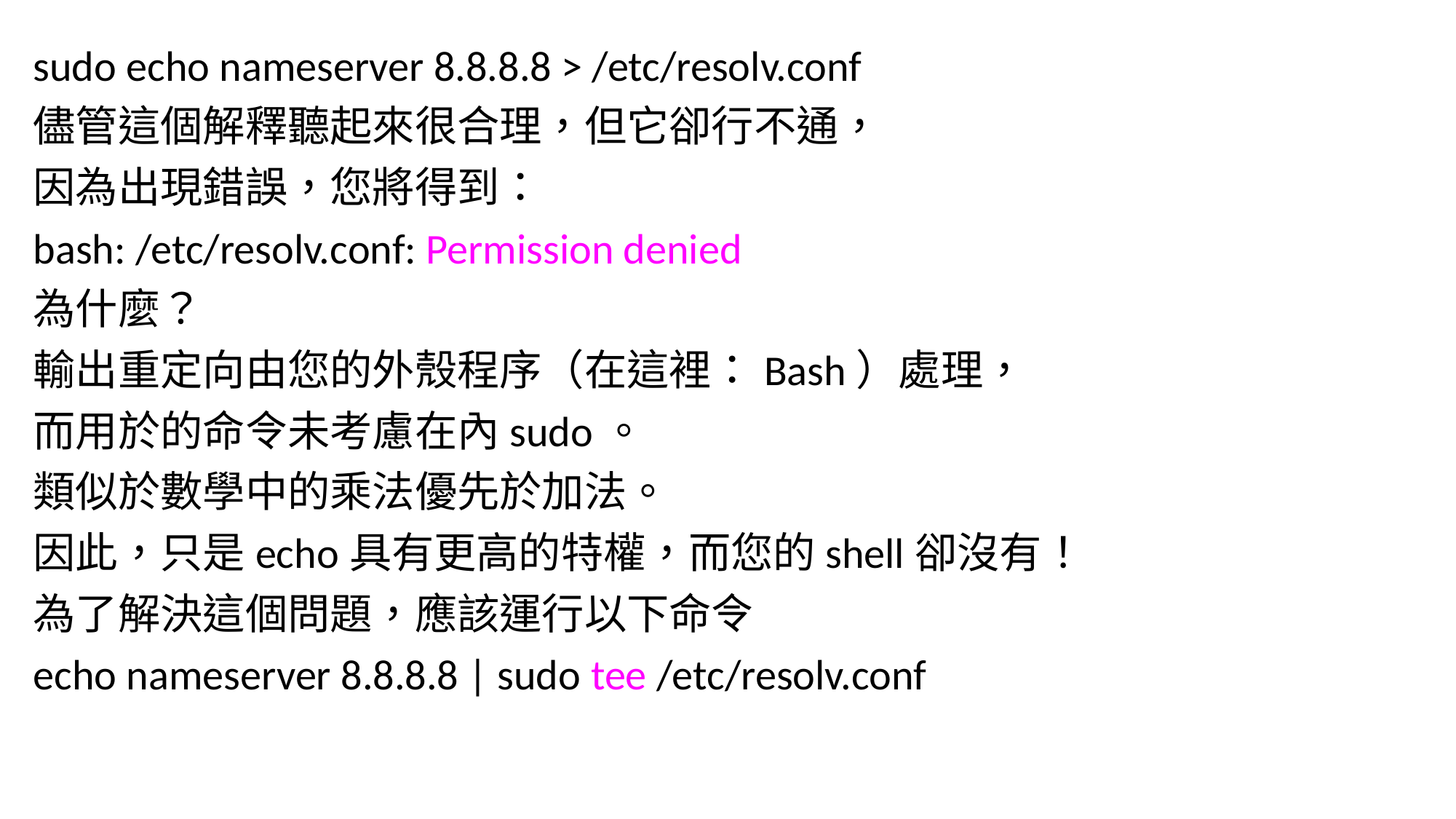

sudo echo nameserver 8.8.8.8 > /etc/resolv.conf
儘管這個解釋聽起來很合理，但它卻行不通，
因為出現錯誤，您將得到：
bash: /etc/resolv.conf: Permission denied
為什麼？
輸出重定向由您的外殼程序（在這裡：Bash）處理，
而用於的命令未考慮在內sudo。
類似於數學中的乘法優先於加法。
因此，只是echo具有更高的特權，而您的shell卻沒有！
為了解決這個問題，應該運行以下命令
echo nameserver 8.8.8.8 | sudo tee /etc/resolv.conf